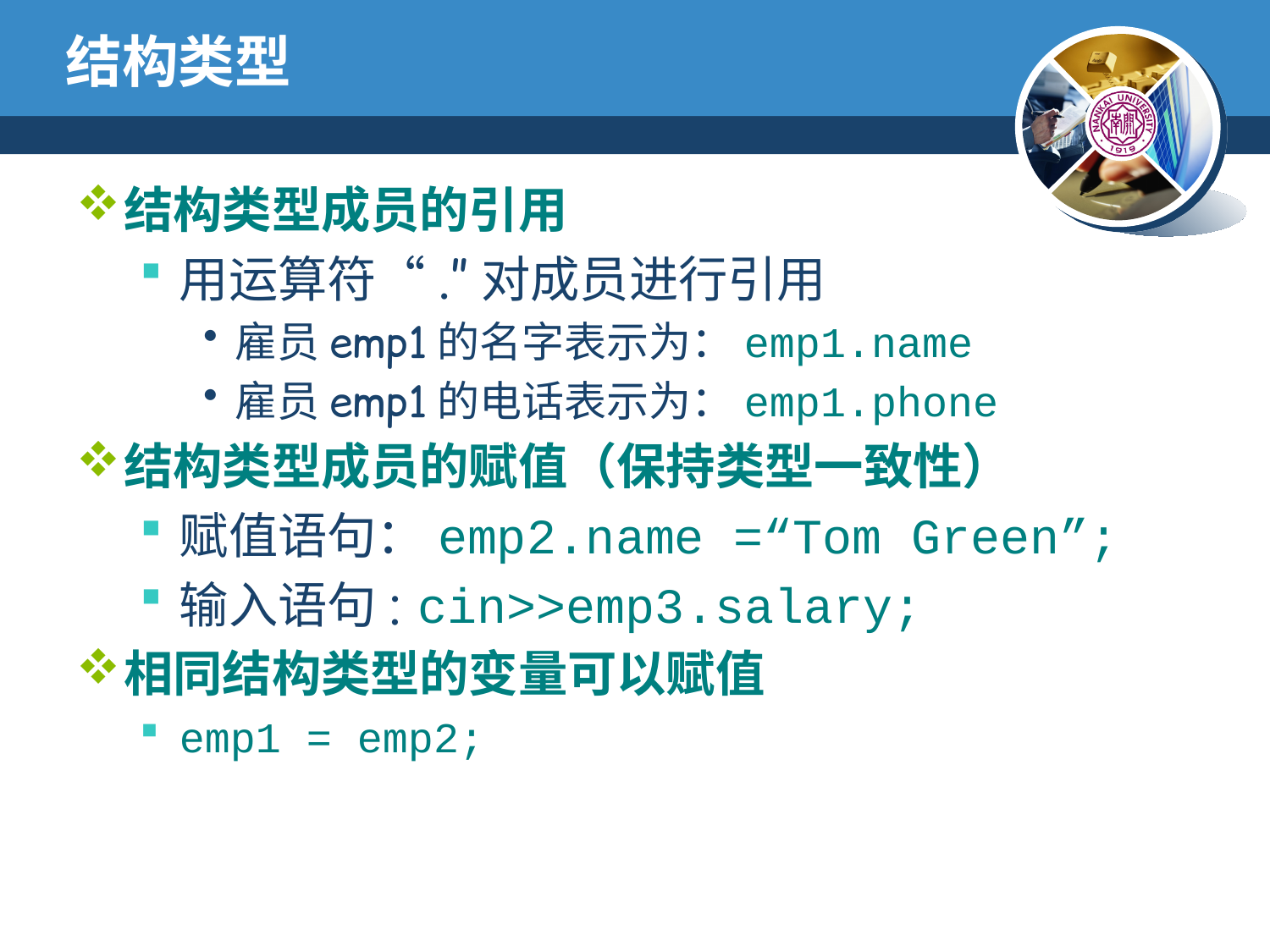

# 结构类型
结构类型成员的引用
用运算符“.”对成员进行引用
雇员emp1的名字表示为：emp1.name
雇员emp1的电话表示为：emp1.phone
结构类型成员的赋值（保持类型一致性）
赋值语句：emp2.name =“Tom Green”;
输入语句: cin>>emp3.salary;
相同结构类型的变量可以赋值
emp1 = emp2;